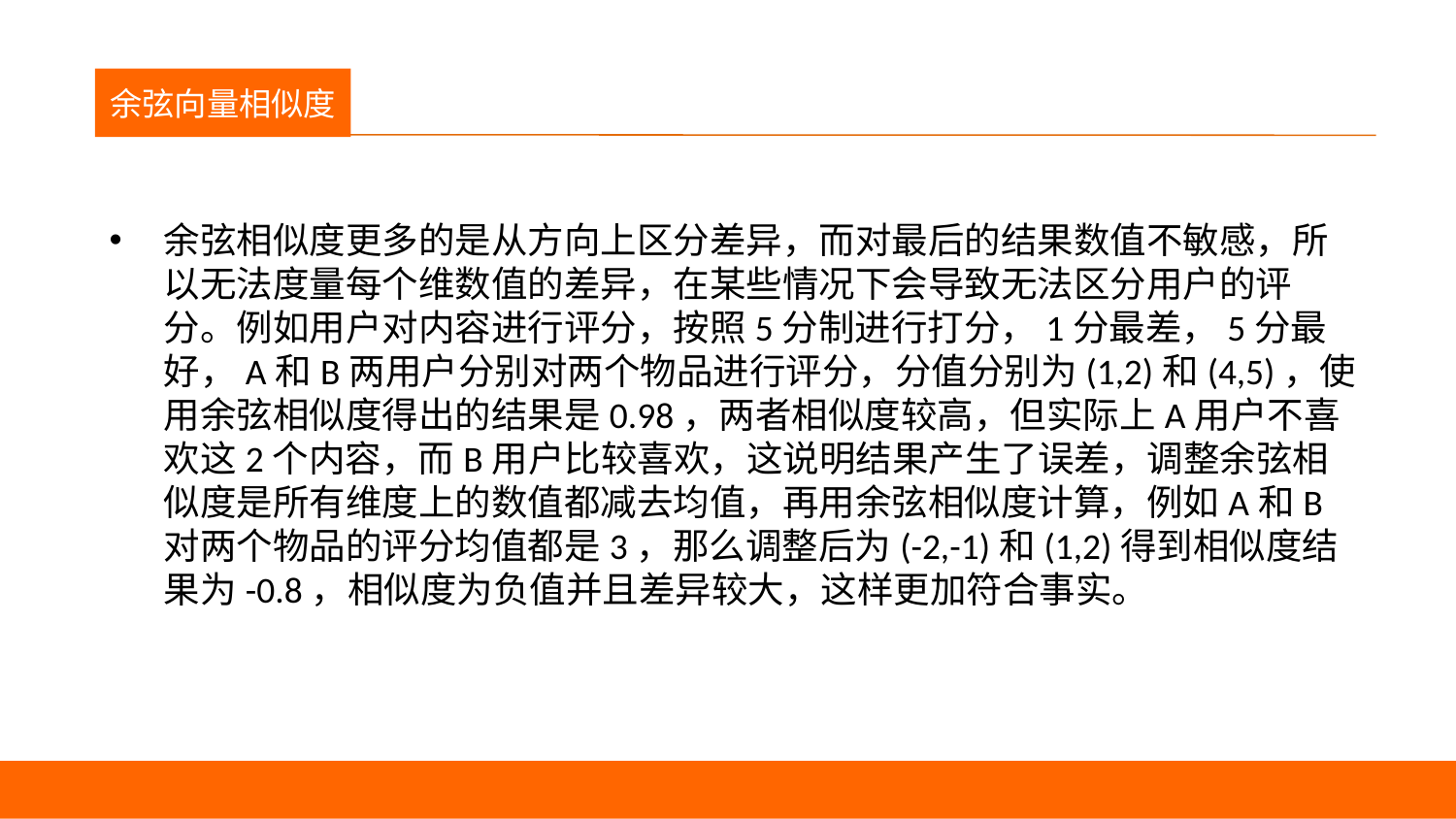

议程
余弦向量相似度

余弦相似度更多的是从方向上区分差异，而对最后的结果数值不敏感，所以无法度量每个维数值的差异，在某些情况下会导致无法区分用户的评分。例如用户对内容进行评分，按照5分制进行打分，1分最差，5分最好，A和B两用户分别对两个物品进行评分，分值分别为(1,2)和(4,5)，使用余弦相似度得出的结果是0.98，两者相似度较高，但实际上A用户不喜欢这2个内容，而B用户比较喜欢，这说明结果产生了误差，调整余弦相似度是所有维度上的数值都减去均值，再用余弦相似度计算，例如A和B对两个物品的评分均值都是3，那么调整后为(-2,-1)和(1,2)得到相似度结果为-0.8，相似度为负值并且差异较大，这样更加符合事实。